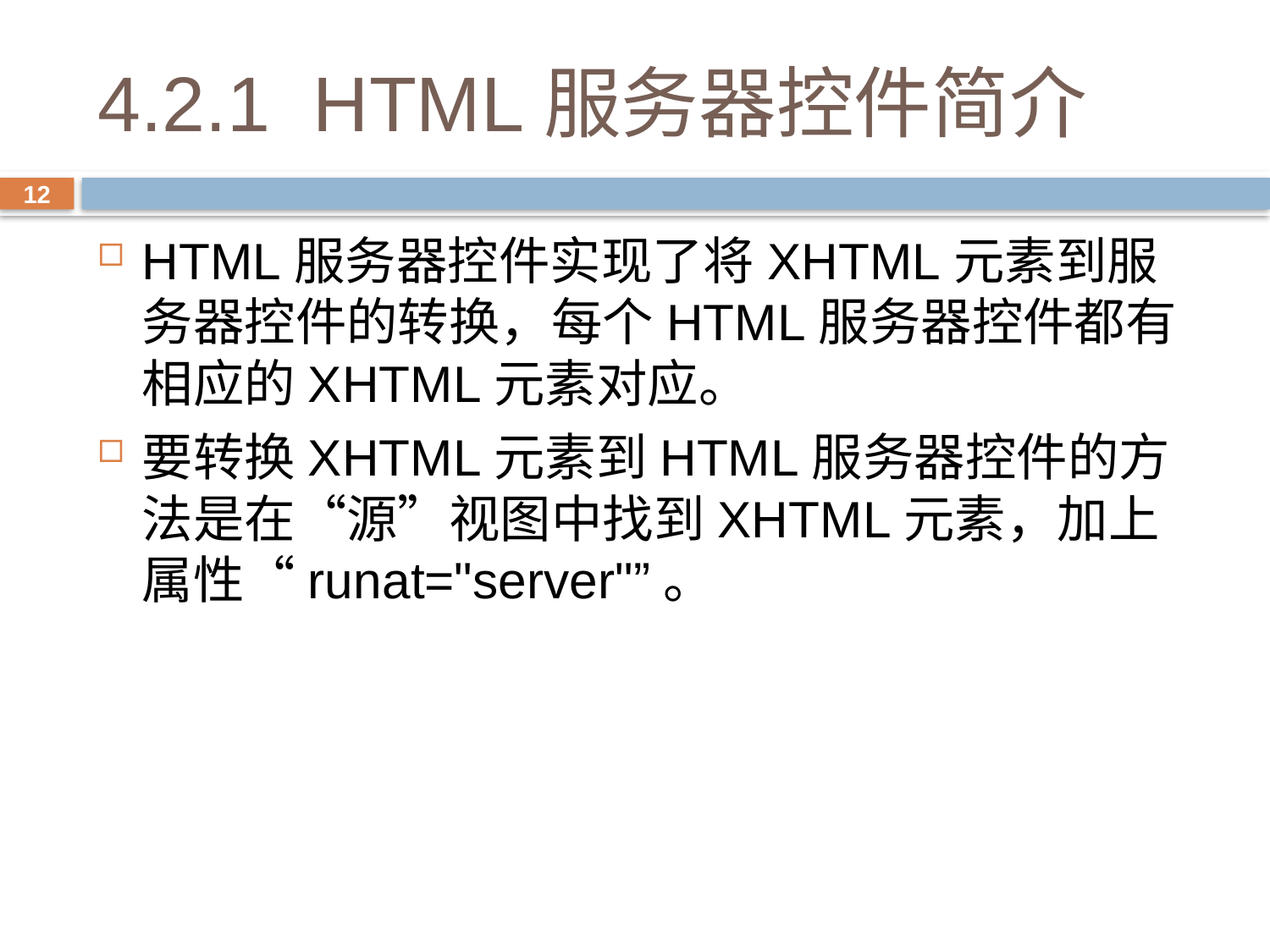

# 4.2.1  HTML服务器控件简介
12
HTML服务器控件实现了将XHTML元素到服务器控件的转换，每个HTML服务器控件都有相应的XHTML元素对应。
要转换XHTML元素到HTML服务器控件的方法是在“源”视图中找到XHTML元素，加上属性“runat="server"”。